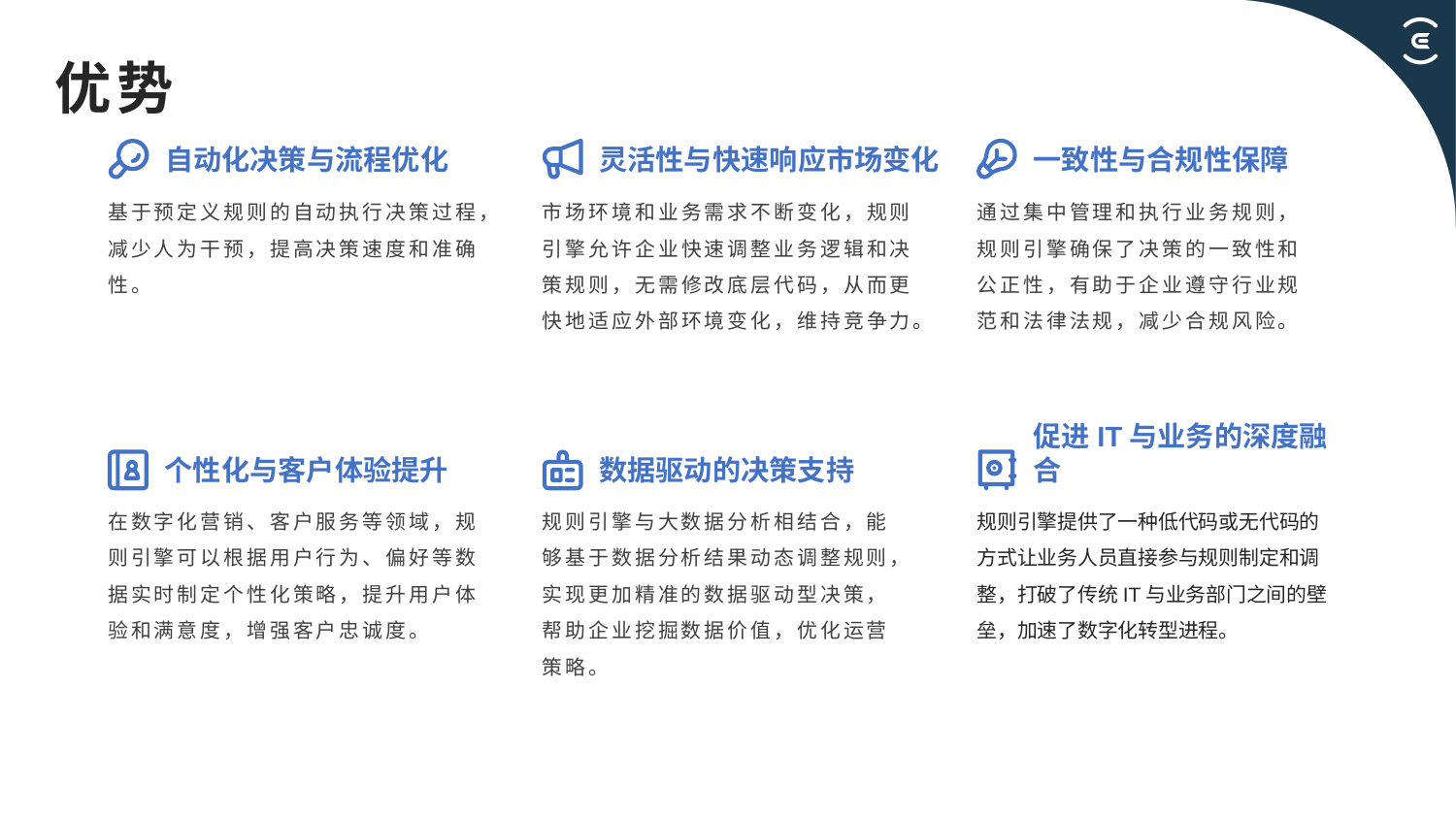

优势
一致性与合规性保障
自动化决策与流程优化
灵活性与快速响应市场变化

基于预定义规则的自动执行决策过程，减少人为干预，提高决策速度和准确性。
市场环境和业务需求不断变化，规则引擎允许企业快速调整业务逻辑和决策规则，无需修改底层代码，从而更快地适应外部环境变化，维持竞争力。

通过集中管理和执行业务规则，规则引擎确保了决策的一致性和公正性，有助于企业遵守行业规范和法律法规，减少合规风险。

个性化与客户体验提升
数据驱动的决策支持
促进IT与业务的深度融合

在数字化营销、客户服务等领域，规则引擎可以根据用户行为、偏好等数据实时制定个性化策略，提升用户体验和满意度，增强客户忠诚度。

规则引擎与大数据分析相结合，能够基于数据分析结果动态调整规则，实现更加精准的数据驱动型决策，帮助企业挖掘数据价值，优化运营策略。
规则引擎提供了一种低代码或无代码的方式让业务人员直接参与规则制定和调整，打破了传统IT与业务部门之间的壁垒，加速了数字化转型进程。